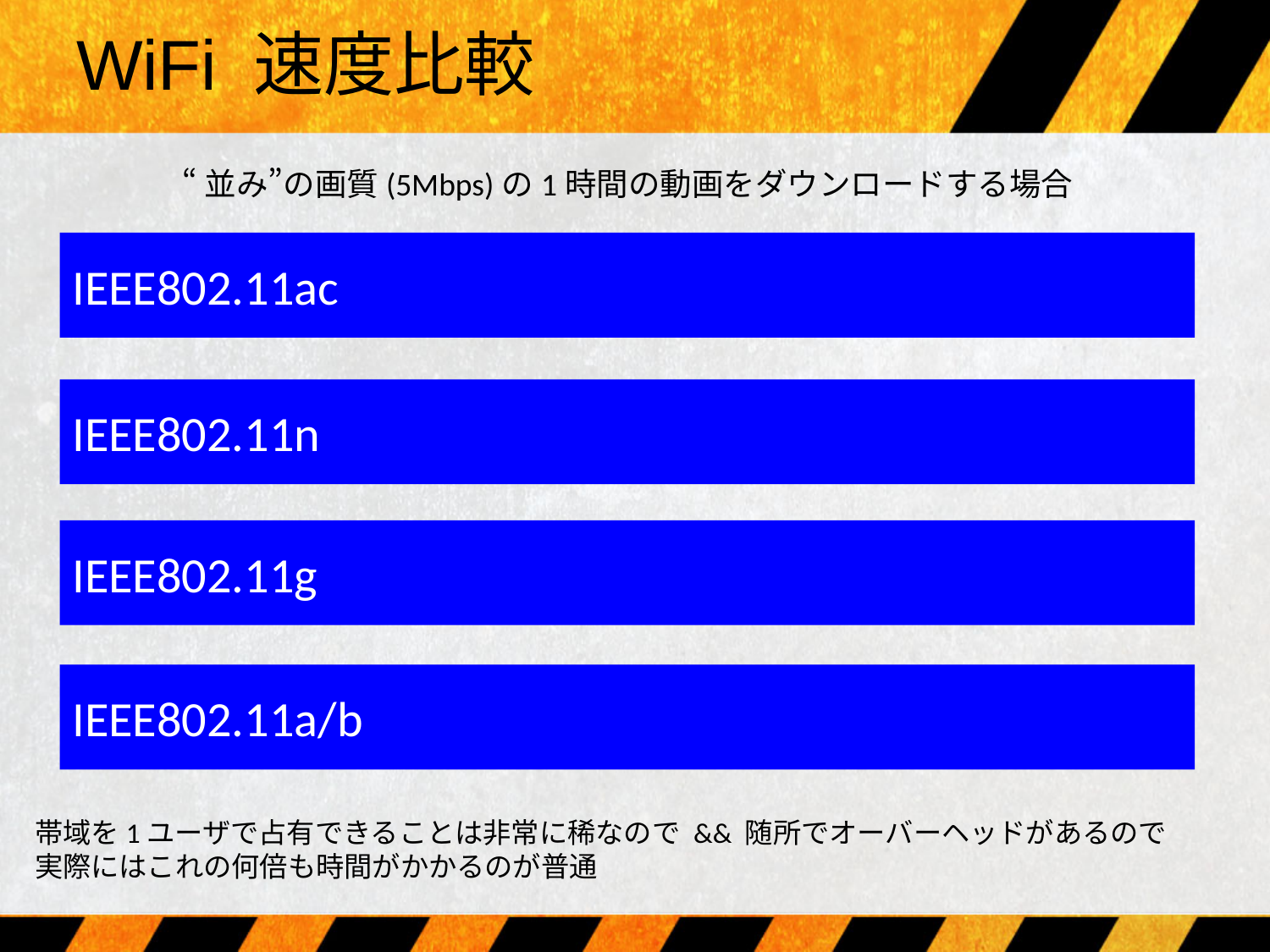

# WiFi 速度比較
“並み”の画質(5Mbps)の1時間の動画をダウンロードする場合
IEEE802.11ac
IEEE802.11n
IEEE802.11g
IEEE802.11a/b
帯域を1ユーザで占有できることは非常に稀なので && 随所でオーバーヘッドがあるので
実際にはこれの何倍も時間がかかるのが普通